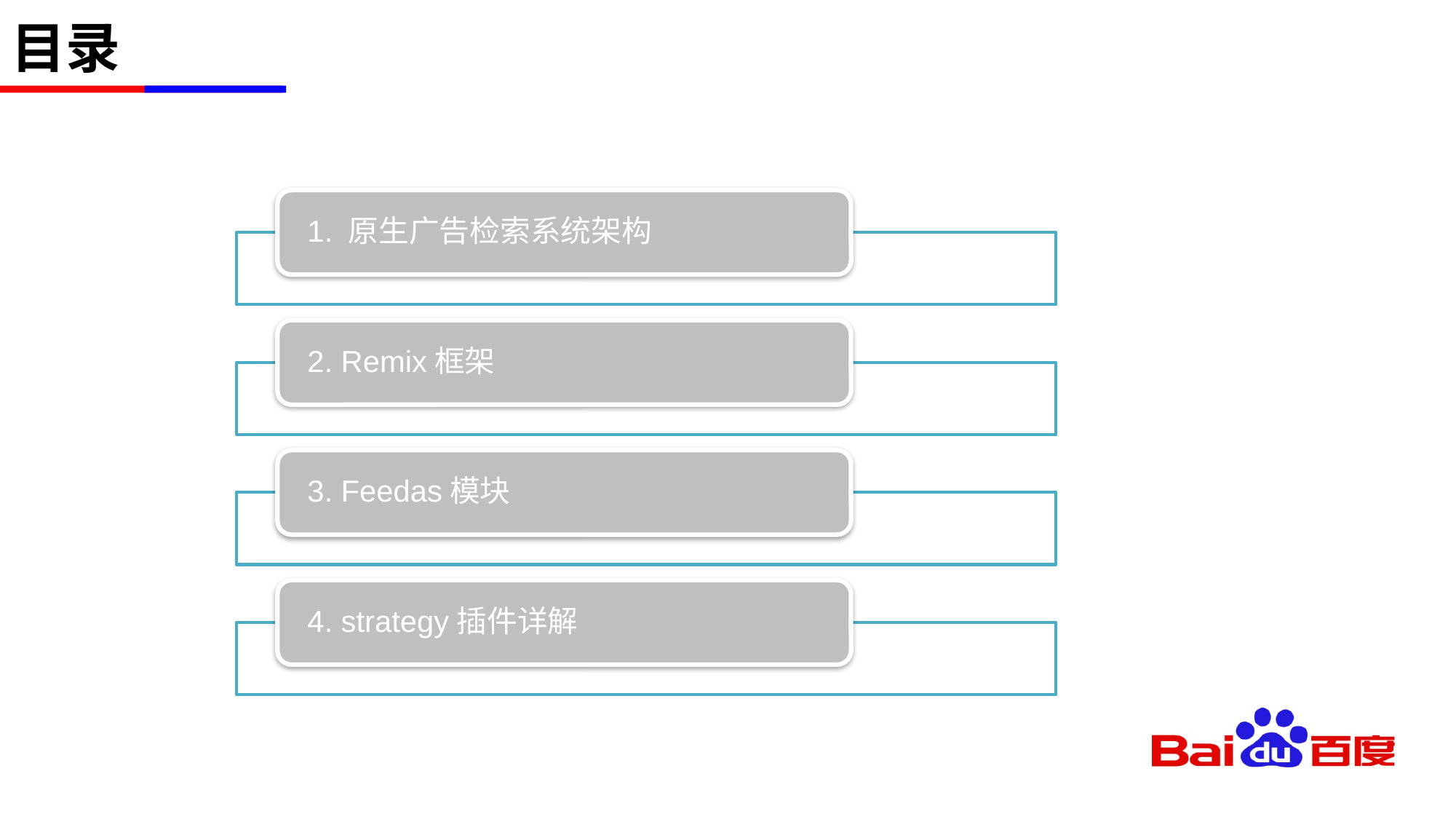

# 目录
1. 原生广告检索系统架构
2. Remix框架
3. Feedas模块
4. strategy插件详解